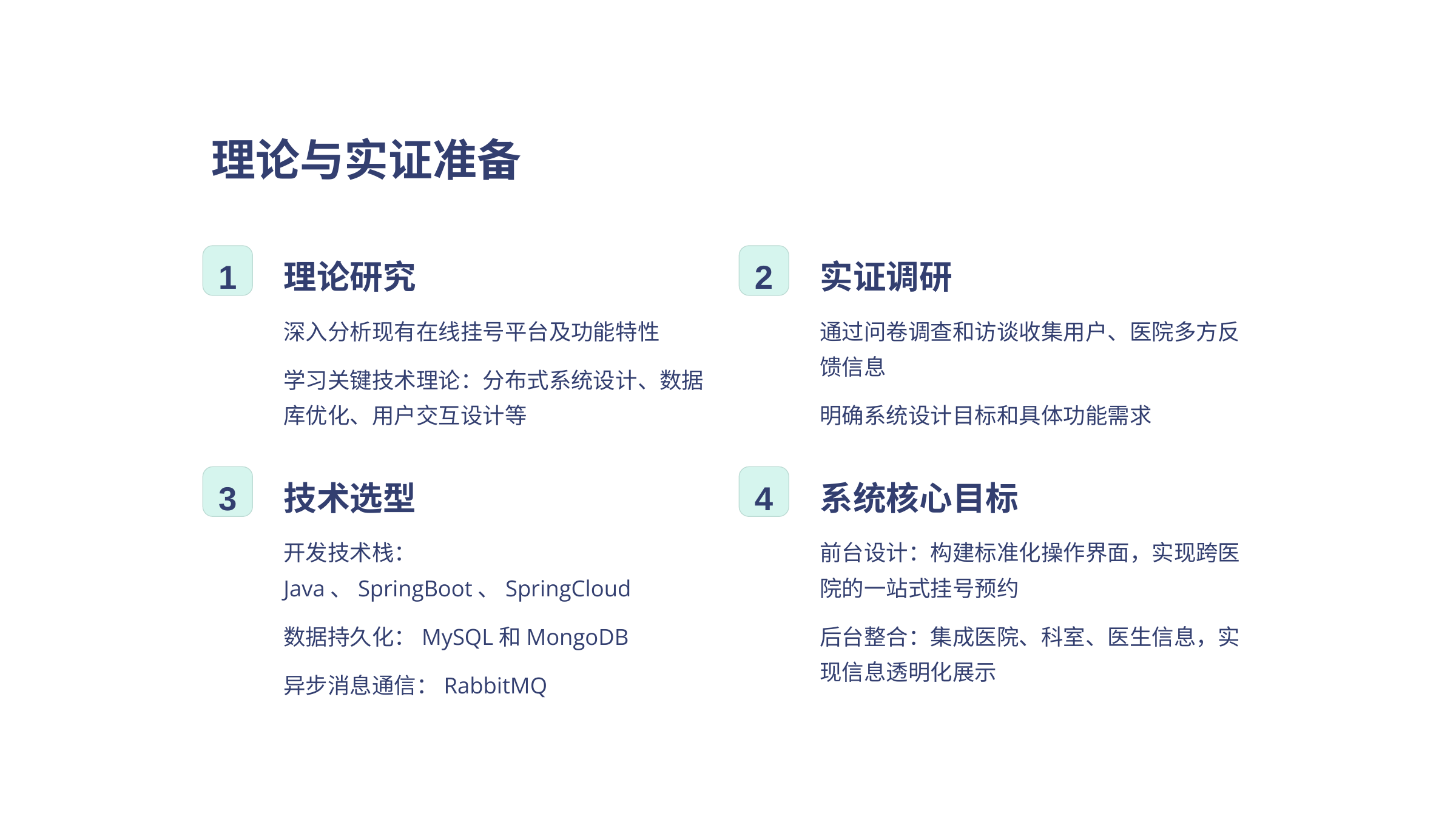

理论与实证准备

1
理论研究
2
实证调研
深入分析现有在线挂号平台及功能特性
通过问卷调查和访谈收集用户、医院多方反馈信息
学习关键技术理论：分布式系统设计、数据库优化、用户交互设计等
明确系统设计目标和具体功能需求

3
技术选型
4
系统核心目标
开发技术栈：Java、SpringBoot、SpringCloud
前台设计：构建标准化操作界面，实现跨医院的一站式挂号预约
数据持久化：MySQL和MongoDB
后台整合：集成医院、科室、医生信息，实现信息透明化展示
异步消息通信：RabbitMQ